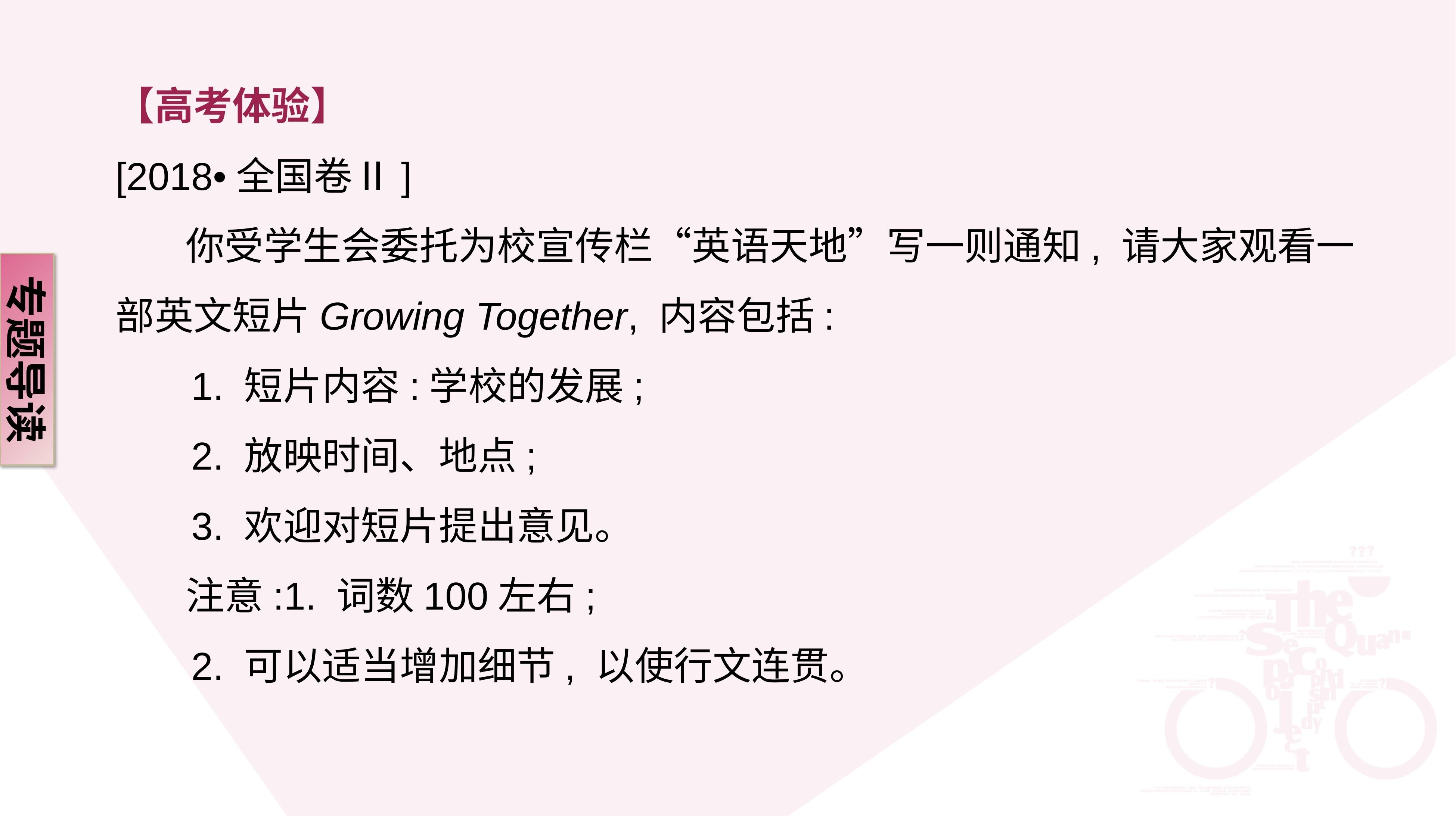

【高考体验】
[2018•全国卷Ⅱ]
       你受学生会委托为校宣传栏“英语天地”写一则通知, 请大家观看一部英文短片Growing Together, 内容包括:
       1. 短片内容:学校的发展;
       2. 放映时间、地点;
       3. 欢迎对短片提出意见。
       注意:1. 词数100左右;
       2. 可以适当增加细节, 以使行文连贯。
专题导读